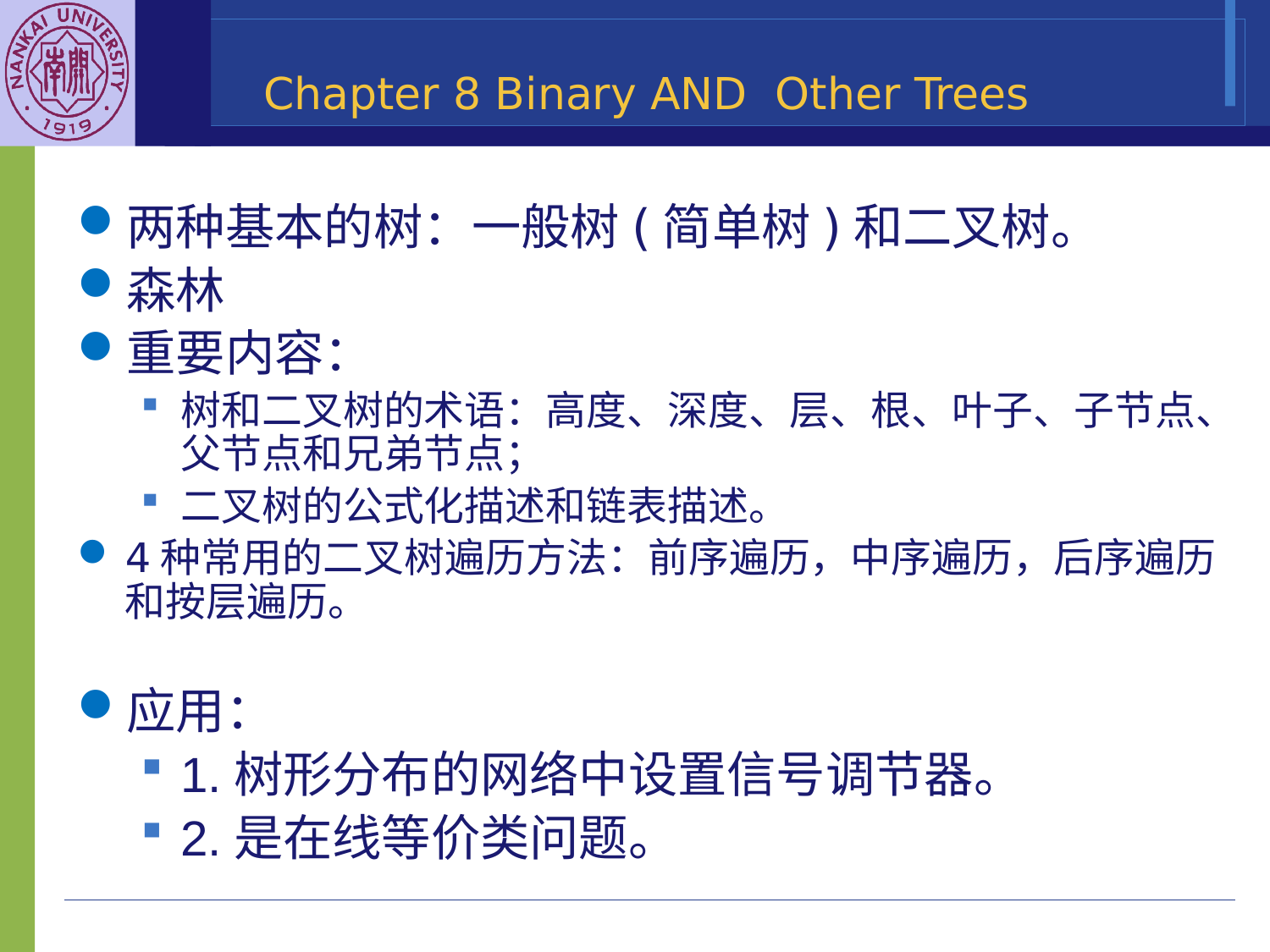

Chapter 8 Binary AND  Other Trees
两种基本的树：一般树(简单树)和二叉树。
森林
重要内容：
树和二叉树的术语：高度、深度、层、根、叶子、子节点、父节点和兄弟节点；
二叉树的公式化描述和链表描述。
4种常用的二叉树遍历方法：前序遍历，中序遍历，后序遍历和按层遍历。

应用：
1.树形分布的网络中设置信号调节器。
2.是在线等价类问题。
2